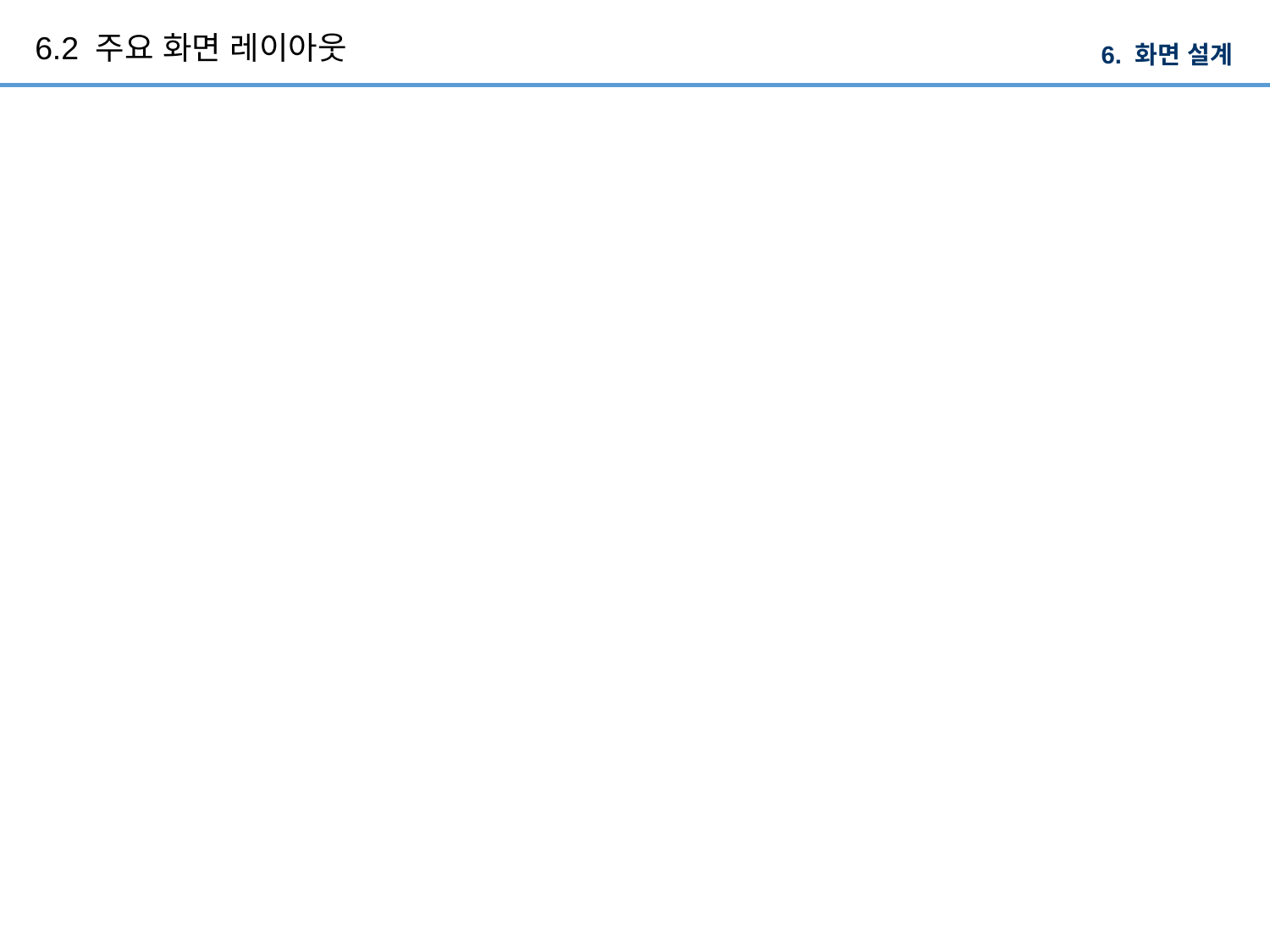

# 6.2 주요 화면 레이아웃
6. 화면 설계